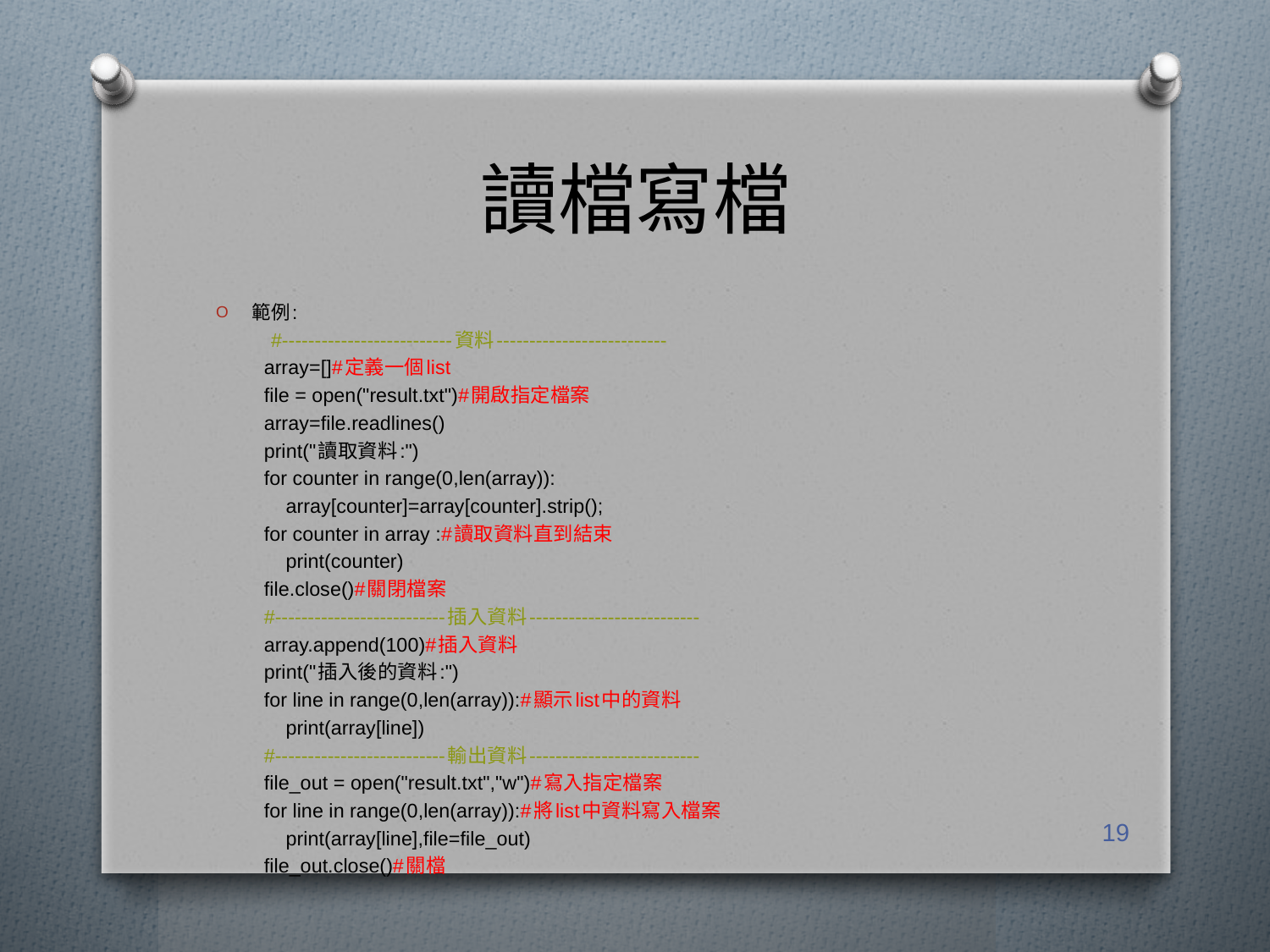

# 讀檔寫檔
範例:
          #--------------------------資料--------------------------
array=[]#定義一個list
file = open("result.txt")#開啟指定檔案
array=file.readlines()
print("讀取資料:")
for counter in range(0,len(array)):
    array[counter]=array[counter].strip();
for counter in array :#讀取資料直到結束
    print(counter)
file.close()#關閉檔案
#--------------------------插入資料--------------------------
array.append(100)#插入資料
print("插入後的資料:")
for line in range(0,len(array)):#顯示list中的資料
    print(array[line])
#--------------------------輸出資料--------------------------
file_out = open("result.txt","w")#寫入指定檔案
for line in range(0,len(array)):#將list中資料寫入檔案
    print(array[line],file=file_out)
file_out.close()#關檔

19